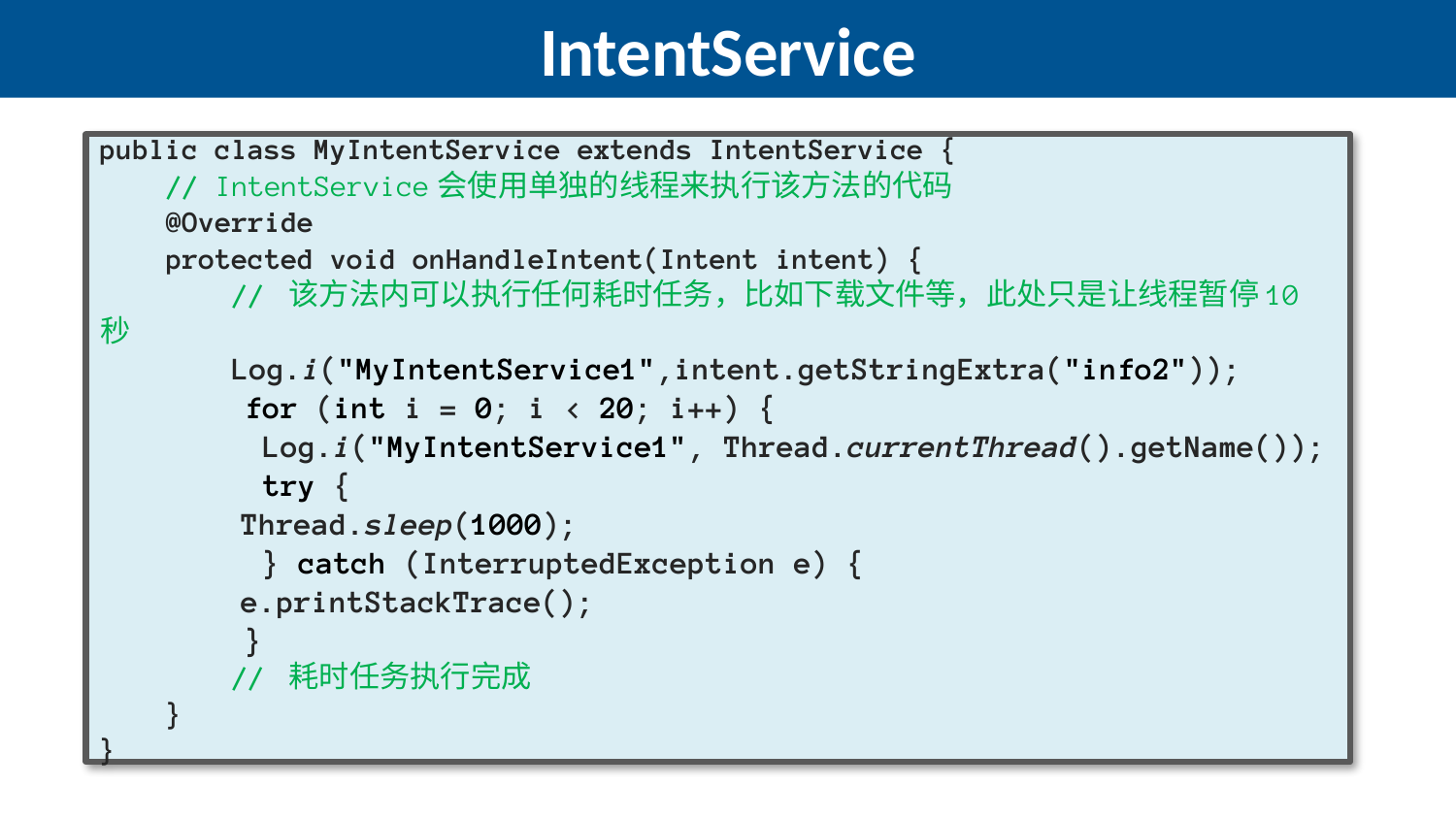

# IntentService
public class MyIntentService extends IntentService {
    // IntentService会使用单独的线程来执行该方法的代码
    @Override
    protected void onHandleIntent(Intent intent) {
        // 该方法内可以执行任何耗时任务，比如下载文件等，此处只是让线程暂停10秒
        Log.i("MyIntentService1",intent.getStringExtra("info2"));
	for (int i = 0; i < 20; i++) {
   	 Log.i("MyIntentService1", Thread.currentThread().getName());
   	 try {
        Thread.sleep(1000);
   	 } catch (InterruptedException e) {
        e.printStackTrace();
    	}
        // 耗时任务执行完成
    }
}